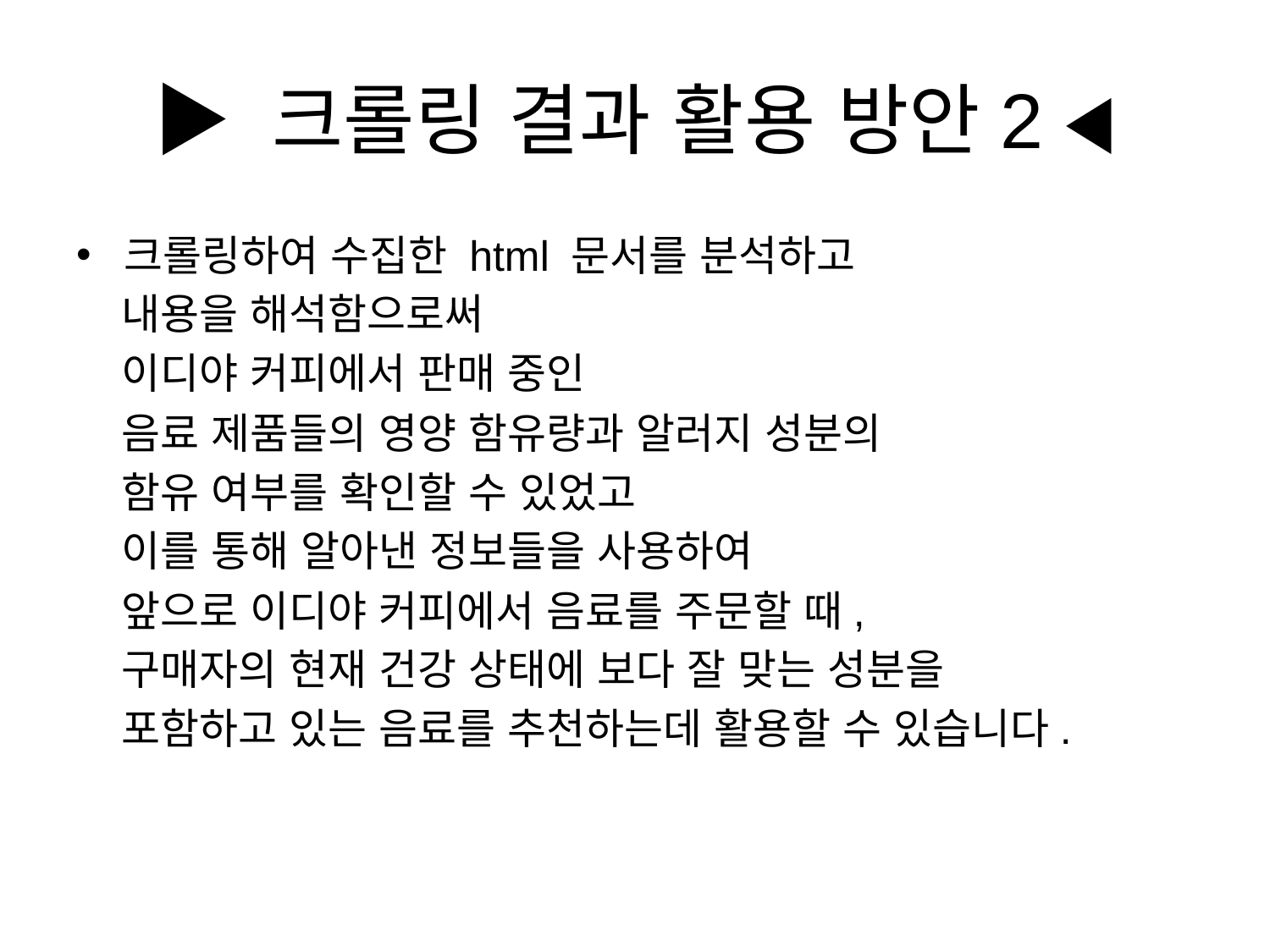

# ▶ 크롤링 결과 활용 방안2 ◀
크롤링하여 수집한 html 문서를 분석하고
   내용을 해석함으로써
   이디야 커피에서 판매 중인
   음료 제품들의 영양 함유량과 알러지 성분의
   함유 여부를 확인할 수 있었고
   이를 통해 알아낸 정보들을 사용하여
   앞으로 이디야 커피에서 음료를 주문할 때,
   구매자의 현재 건강 상태에 보다 잘 맞는 성분을
   포함하고 있는 음료를 추천하는데 활용할 수 있습니다.